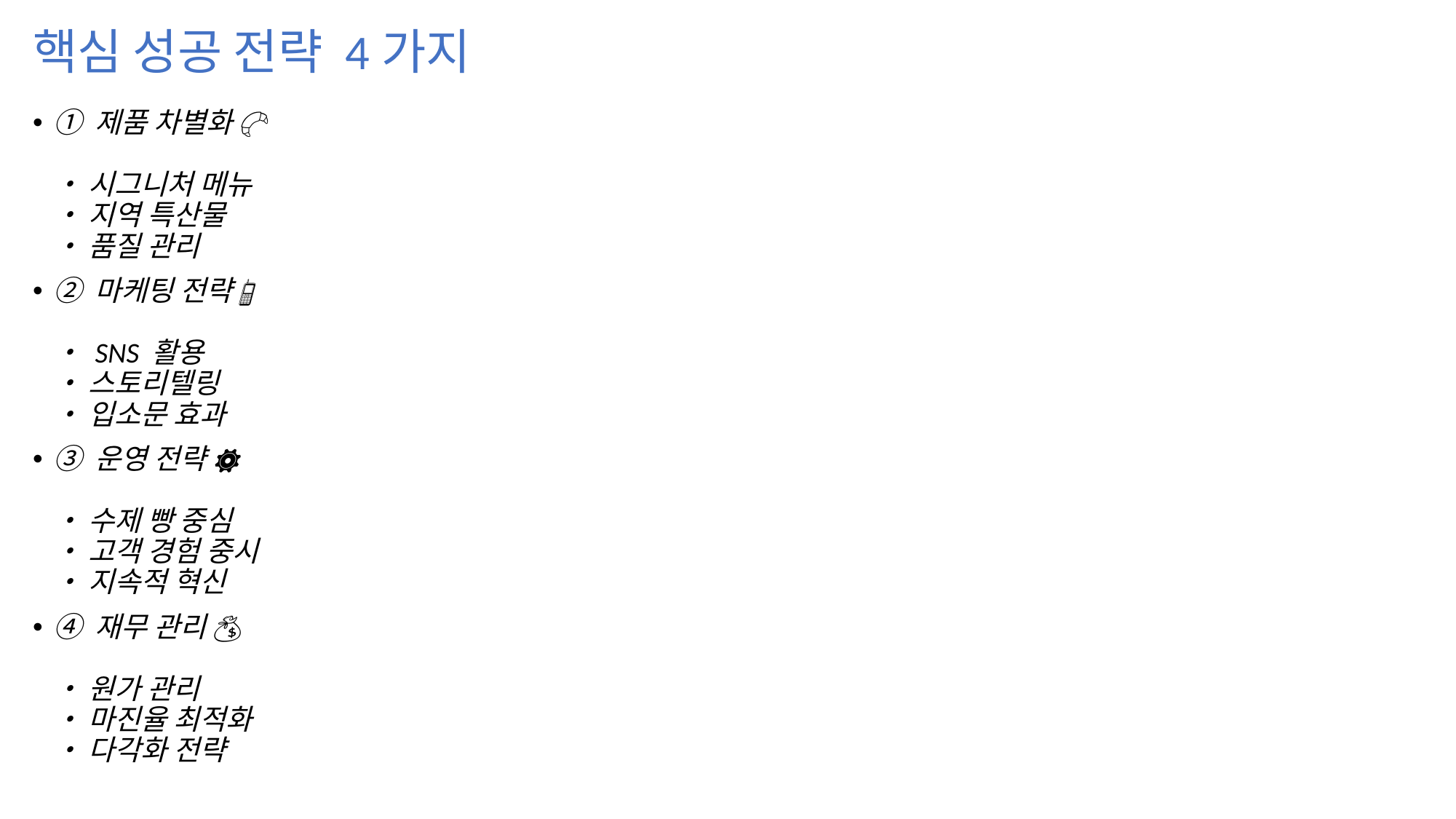

# 핵심 성공 전략 4가지
① 제품 차별화 🥐
• 시그니처 메뉴
• 지역 특산물
• 품질 관리
② 마케팅 전략 📱
• SNS 활용
• 스토리텔링
• 입소문 효과
③ 운영 전략 ⚙️
• 수제 빵 중심
• 고객 경험 중시
• 지속적 혁신
④ 재무 관리 💰
• 원가 관리
• 마진율 최적화
• 다각화 전략